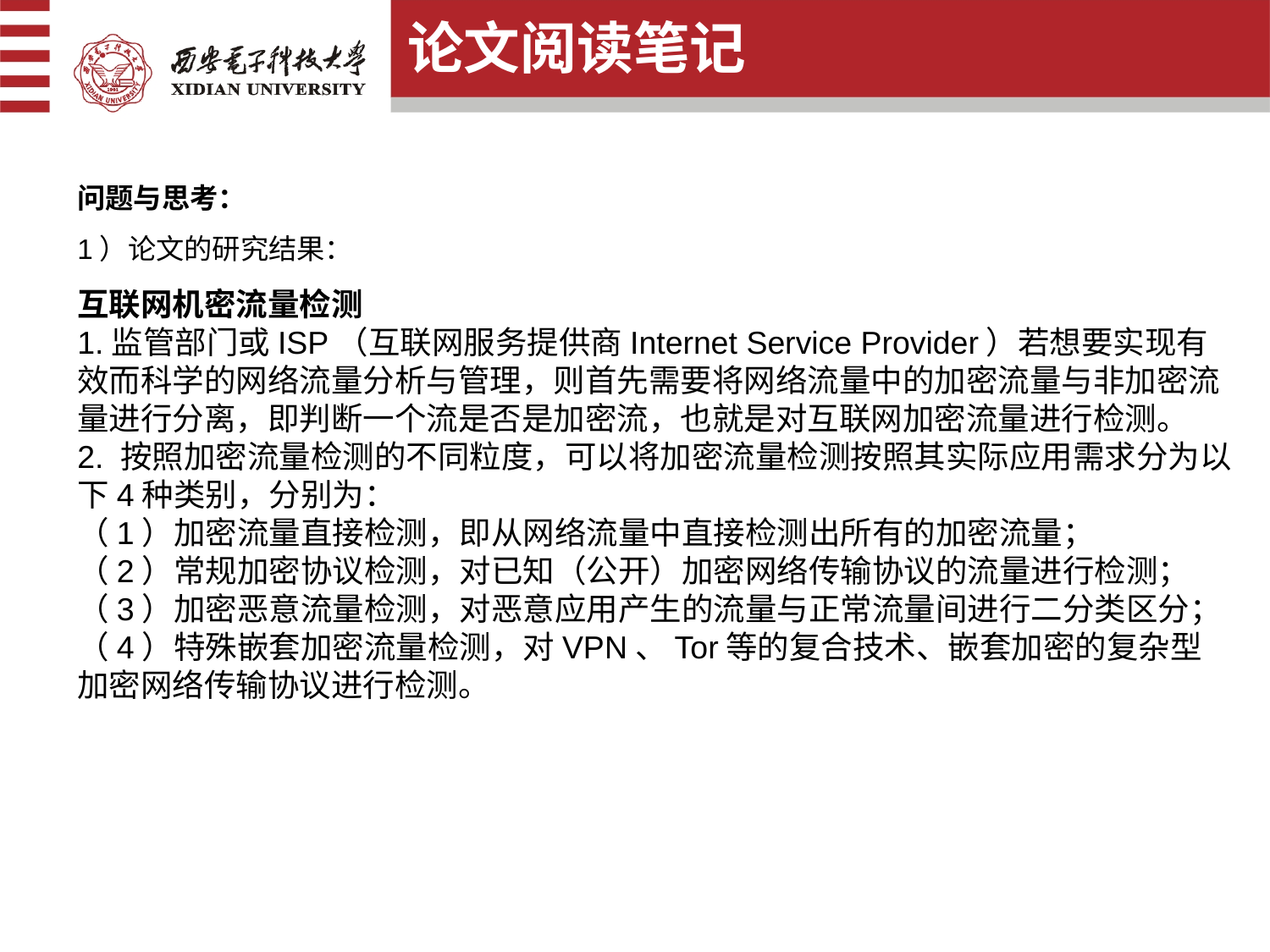

论文阅读笔记
问题与思考：
1）论文的研究结果：
互联网机密流量检测
1.监管部门或ISP（互联网服务提供商Internet Service Provider）若想要实现有效而科学的网络流量分析与管理，则首先需要将网络流量中的加密流量与非加密流量进行分离，即判断一个流是否是加密流，也就是对互联网加密流量进行检测。
2. 按照加密流量检测的不同粒度，可以将加密流量检测按照其实际应用需求分为以下4种类别，分别为：
（1）加密流量直接检测，即从网络流量中直接检测出所有的加密流量；
（2）常规加密协议检测，对已知（公开）加密网络传输协议的流量进行检测；
（3）加密恶意流量检测，对恶意应用产生的流量与正常流量间进行二分类区分；
（4）特殊嵌套加密流量检测，对VPN、Tor等的复合技术、嵌套加密的复杂型加密网络传输协议进行检测。